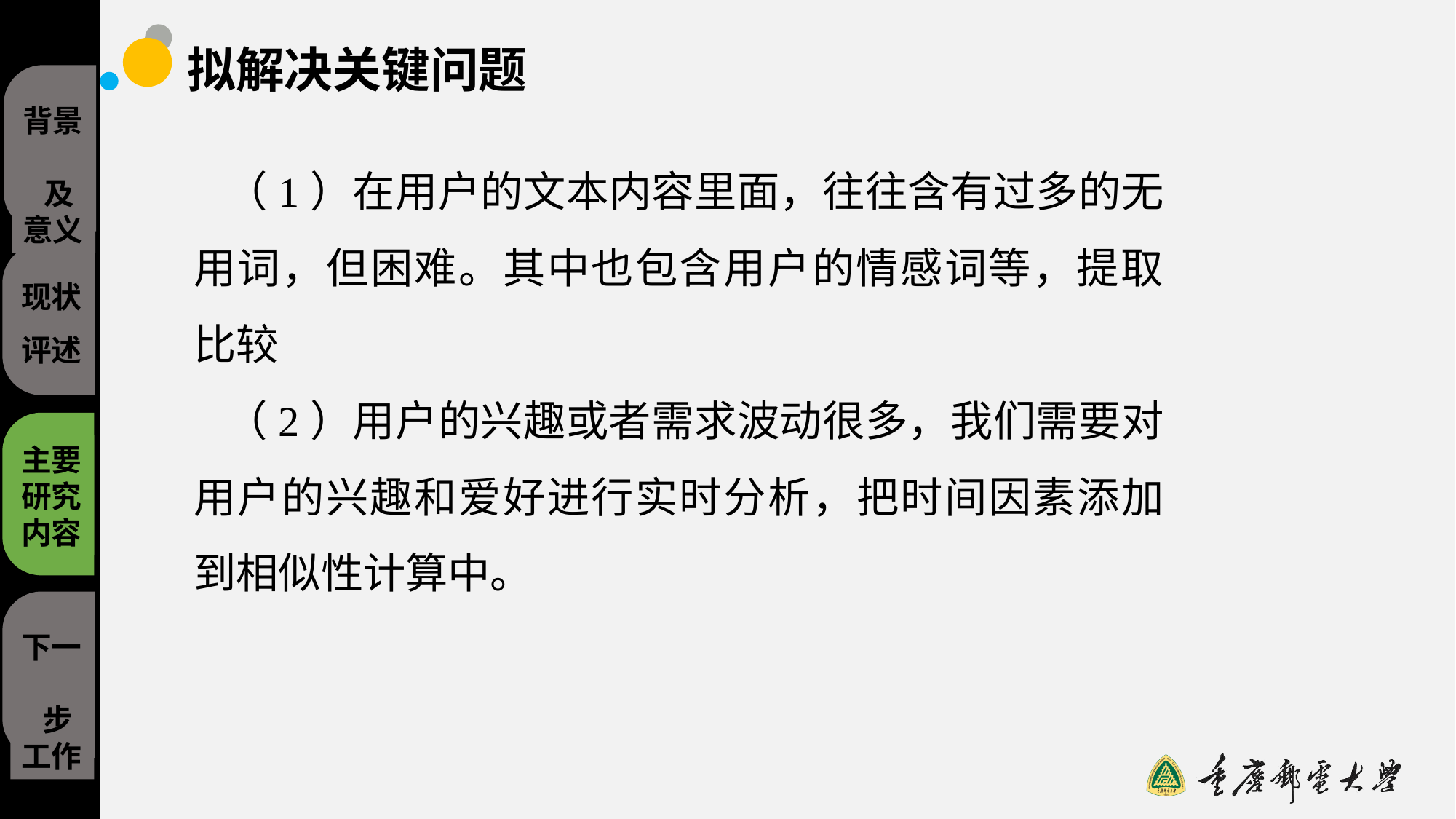

# 拟解决关键问题
（1）在用户的文本内容里面，往往含有过多的无用词，但困难。其中也包含用户的情感词等，提取比较
（2）用户的兴趣或者需求波动很多，我们需要对用户的兴趣和爱好进行实时分析，把时间因素添加到相似性计算中。